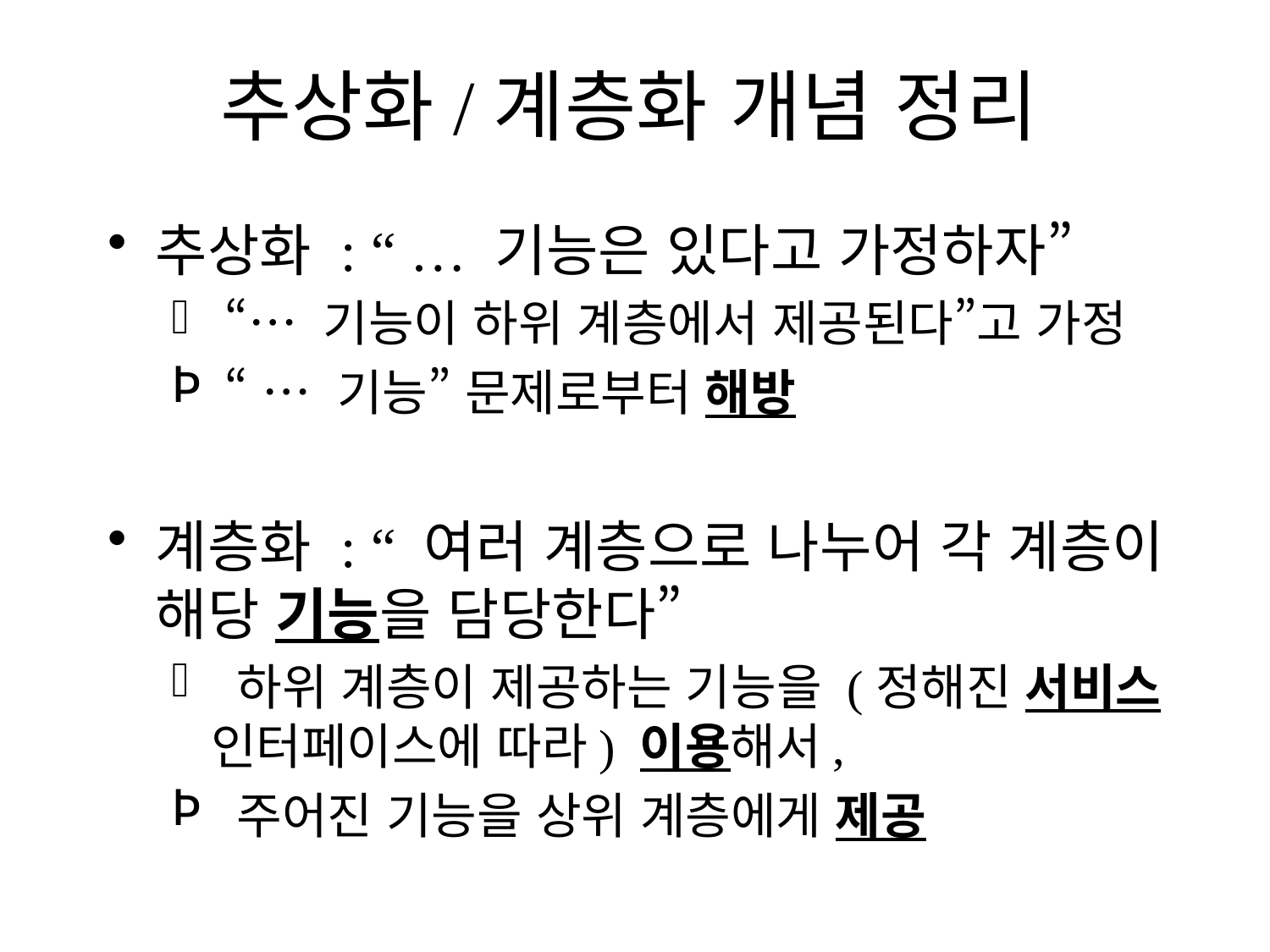

# 추상화/계층화 개념 정리
추상화 : “ … 기능은 있다고 가정하자”
 “… 기능이 하위 계층에서 제공된다”고 가정
 “ … 기능” 문제로부터 해방

계층화 : “ 여러 계층으로 나누어 각 계층이 해당 기능을 담당한다”
 하위 계층이 제공하는 기능을 (정해진 서비스 인터페이스에 따라) 이용해서,
 주어진 기능을 상위 계층에게 제공